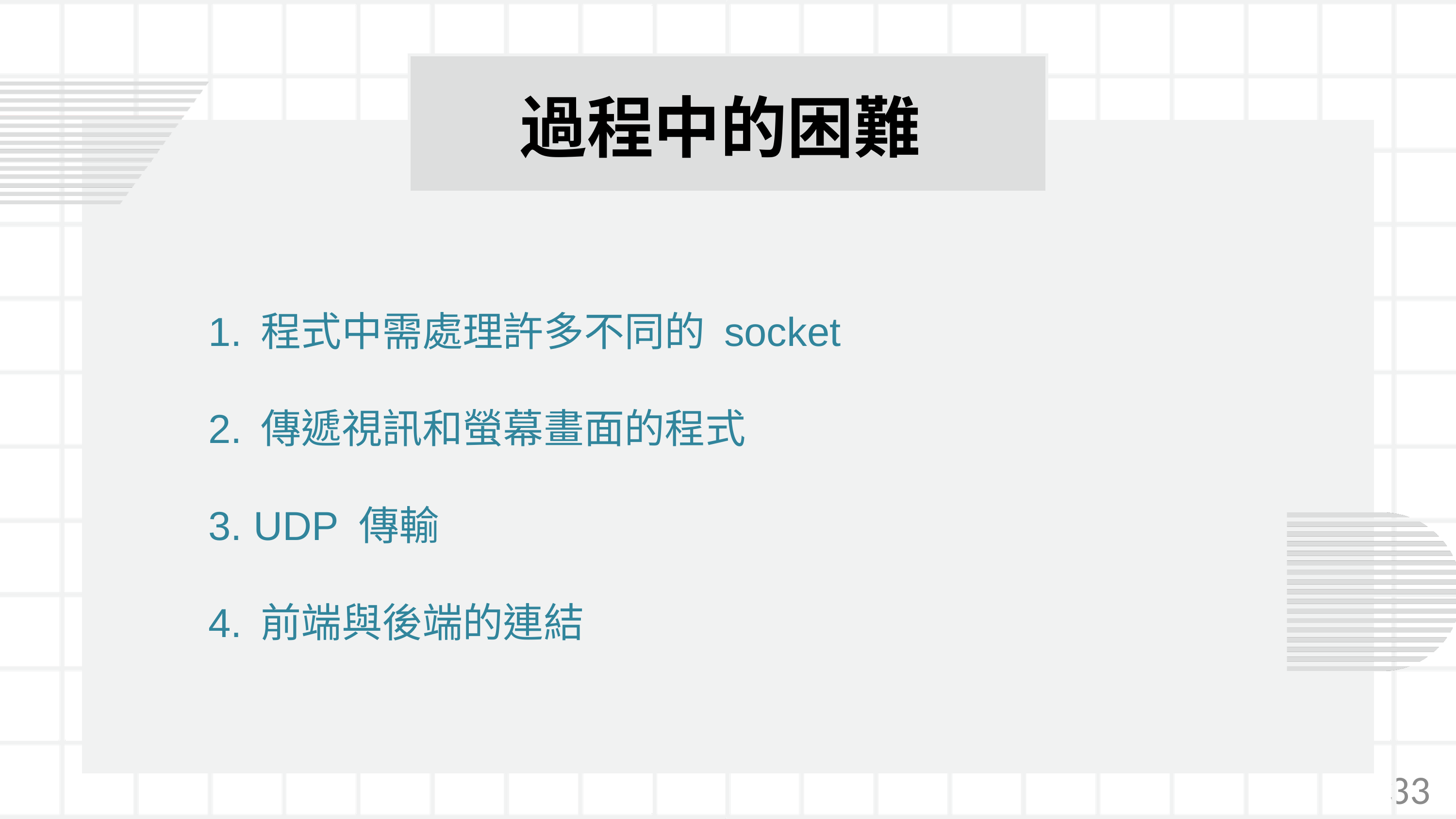

過程中的困難

 程式中需處理許多不同的 socket

 傳遞視訊和螢幕畫面的程式

 UDP 傳輸

 前端與後端的連結

33